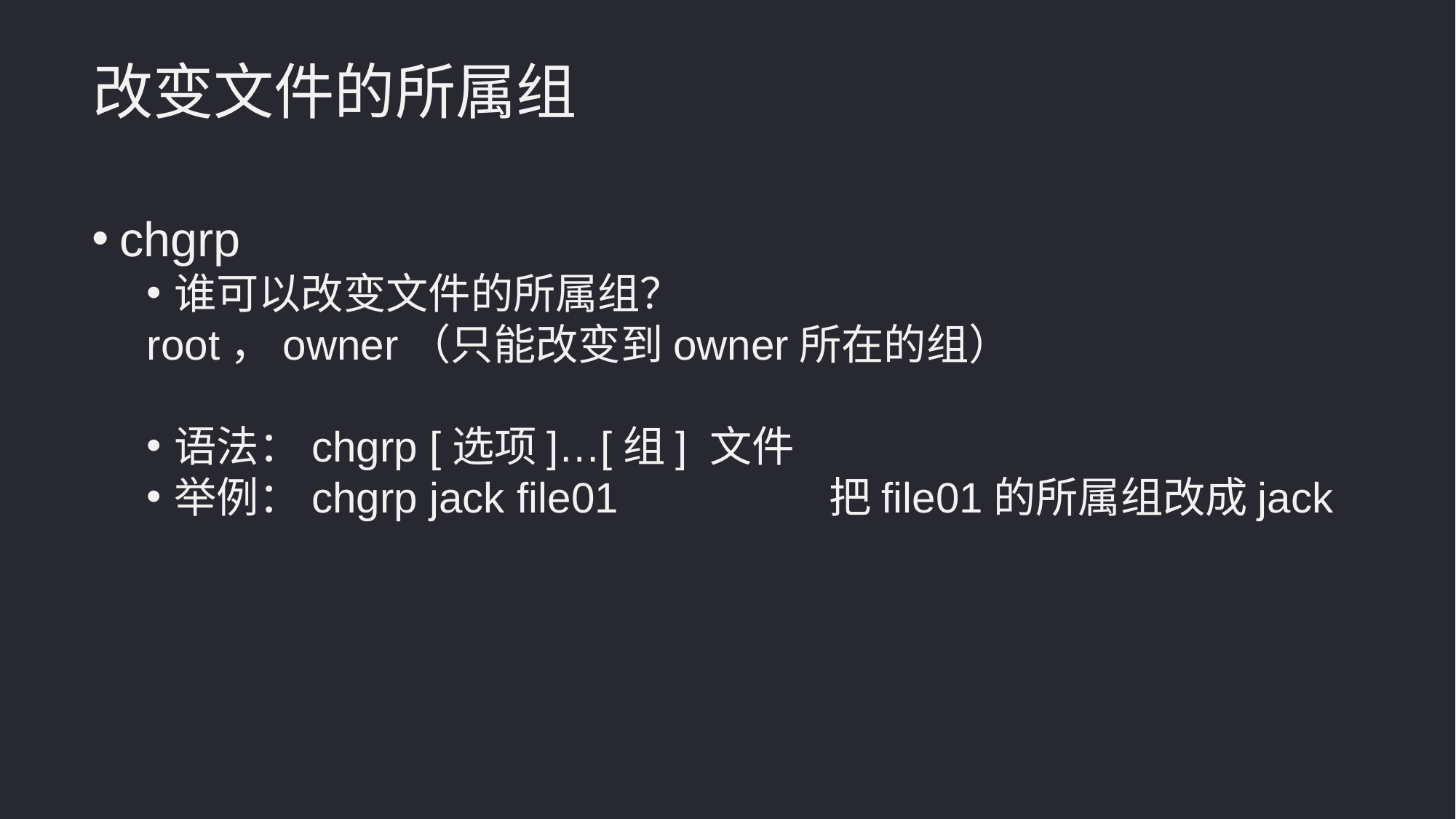

改变文件的所属组
chgrp
谁可以改变文件的所属组？
root，owner（只能改变到owner所在的组）

语法：chgrp [选项]…[组] 文件
举例：chgrp jack file01		把file01的所属组改成jack